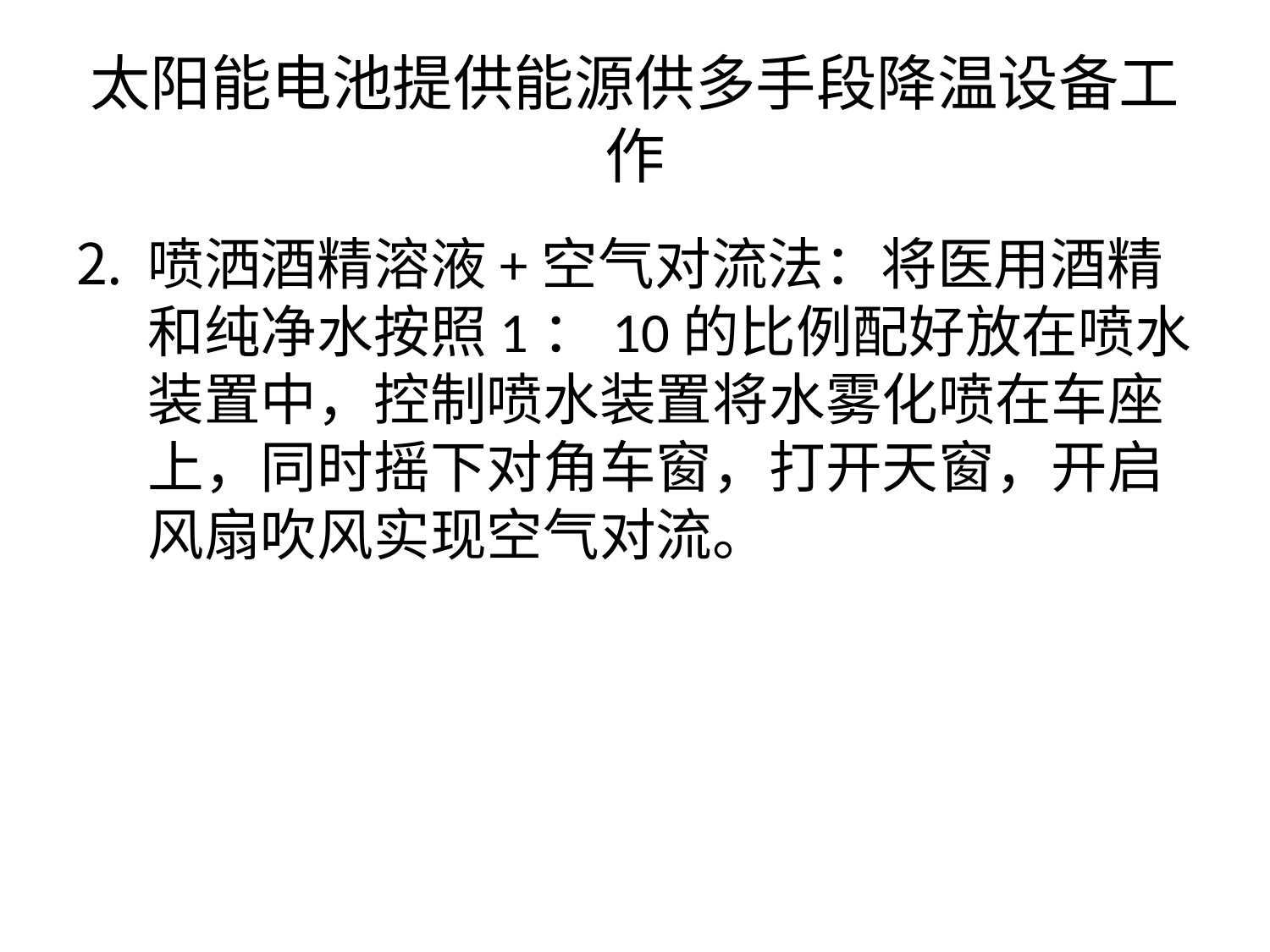

# 太阳能电池提供能源供多手段降温设备工作
喷洒酒精溶液+空气对流法：将医用酒精和纯净水按照1：10的比例配好放在喷水装置中，控制喷水装置将水雾化喷在车座上，同时摇下对角车窗，打开天窗，开启风扇吹风实现空气对流。